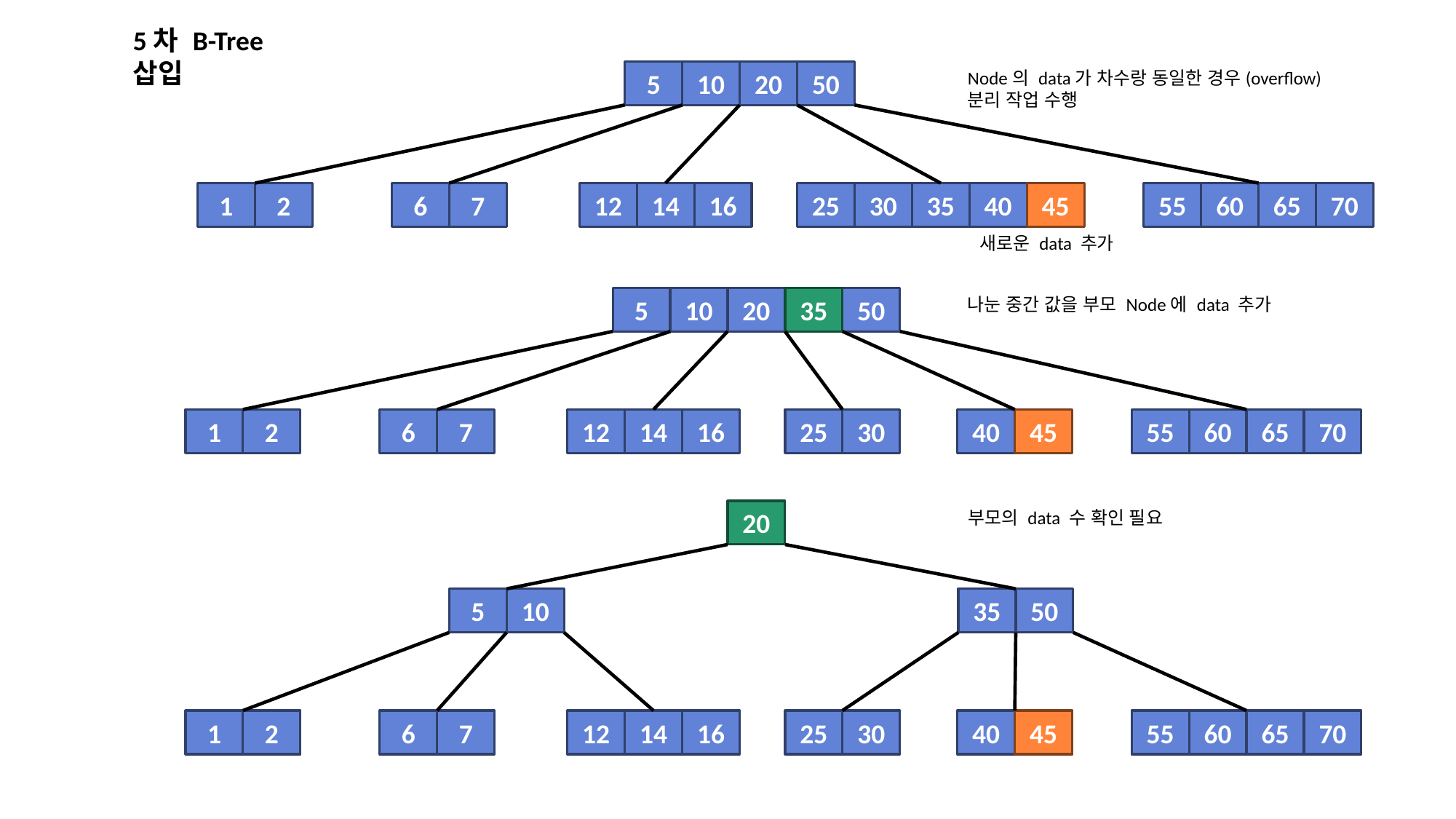

5차 B-Tree 삽입
20
50
5
10
Node의 data가 차수랑 동일한 경우(overflow)
분리 작업 수행
45
55
60
65
70
1
2
6
7
12
14
16
25
30
35
40
새로운 data 추가
5
10
20
50
나눈 중간 값을 부모 Node에 data 추가
35
45
55
60
65
70
1
2
6
7
12
14
16
25
30
40
20
부모의 data 수 확인 필요
5
10
50
35
45
55
60
65
70
1
2
6
7
12
14
16
25
30
40